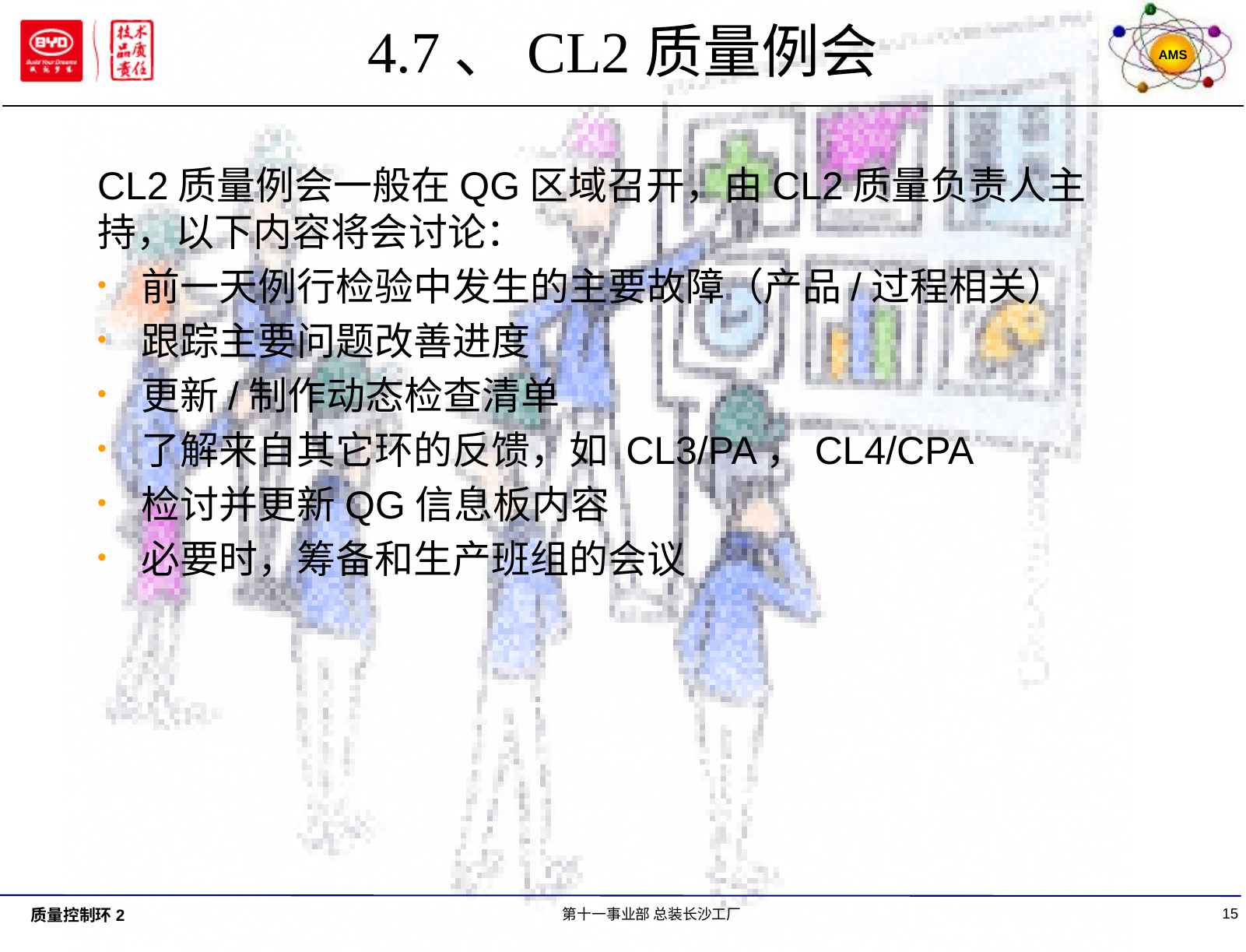

# 4.7、CL2质量例会
CL2质量例会一般在QG区域召开，由CL2质量负责人主持，以下内容将会讨论：
前一天例行检验中发生的主要故障（产品/过程相关）
跟踪主要问题改善进度
更新/制作动态检查清单
了解来自其它环的反馈，如 CL3/PA，CL4/CPA
检讨并更新QG信息板内容
必要时，筹备和生产班组的会议